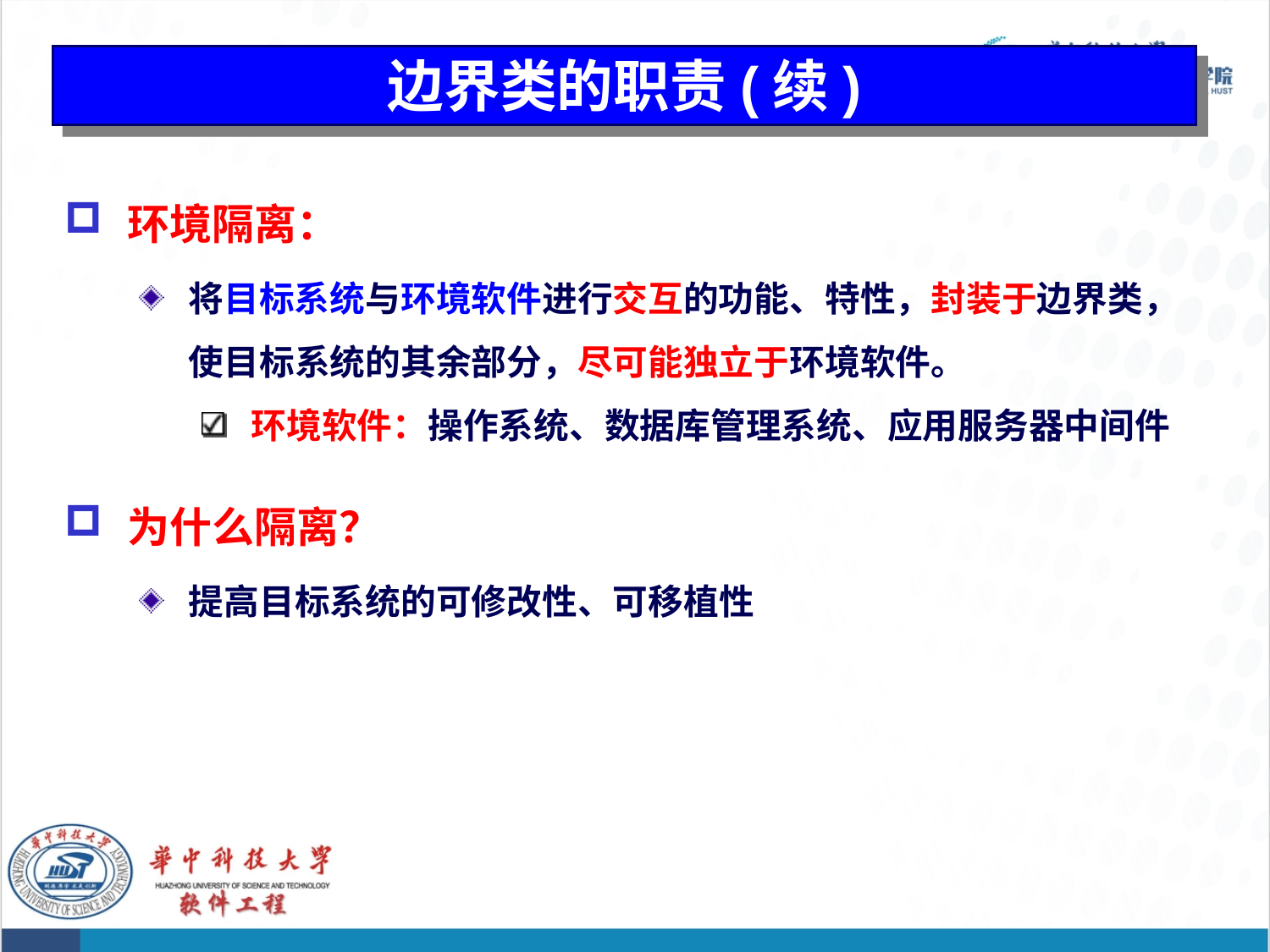

# 边界类的职责(续)
环境隔离：
将目标系统与环境软件进行交互的功能、特性，封装于边界类，使目标系统的其余部分，尽可能独立于环境软件。
环境软件：操作系统、数据库管理系统、应用服务器中间件
为什么隔离？
提高目标系统的可修改性、可移植性